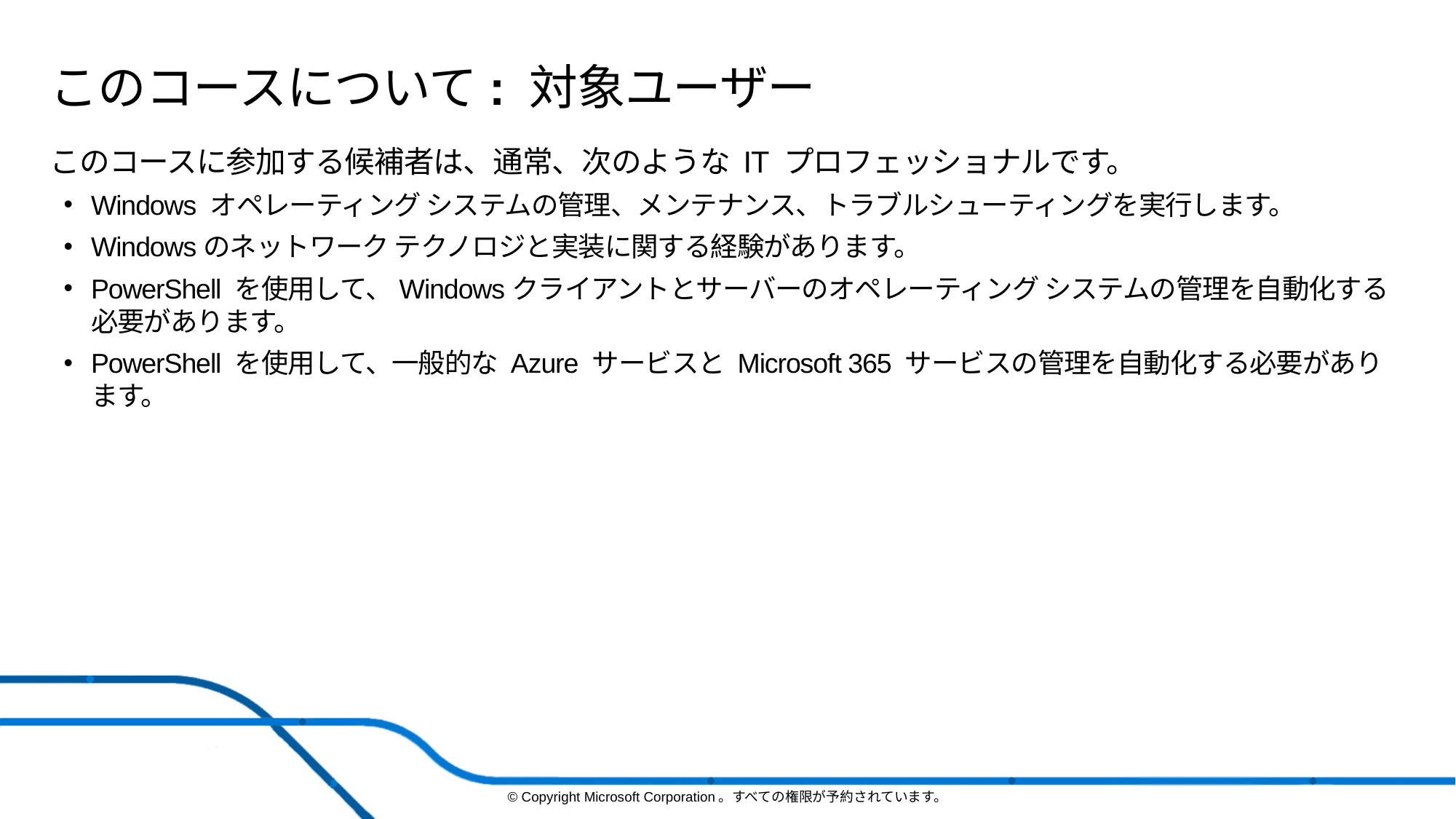

# このコースについて: 対象ユーザー
このコースに参加する候補者は、通常、次のような IT プロフェッショナルです。
Windows オペレーティング システムの管理、メンテナンス、トラブルシューティングを実行します。
Windowsのネットワーク テクノロジと実装に関する経験があります。
PowerShell を使用して、Windowsクライアントとサーバーのオペレーティング システムの管理を自動化する必要があります。
PowerShell を使用して、一般的な Azure サービスと Microsoft 365 サービスの管理を自動化する必要があります。